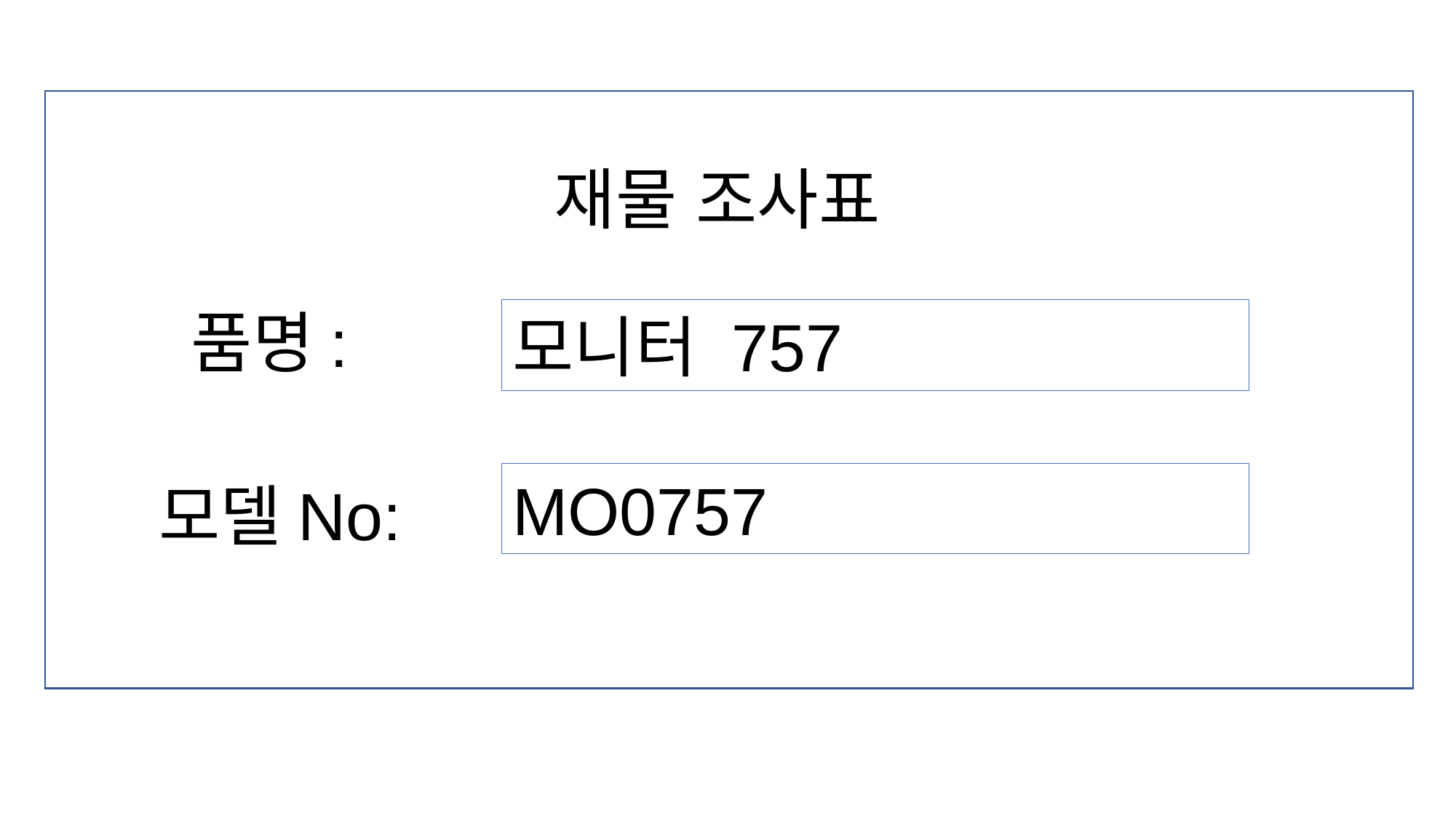

재물 조사표
품명:
모니터 757
MO0757
모델No: